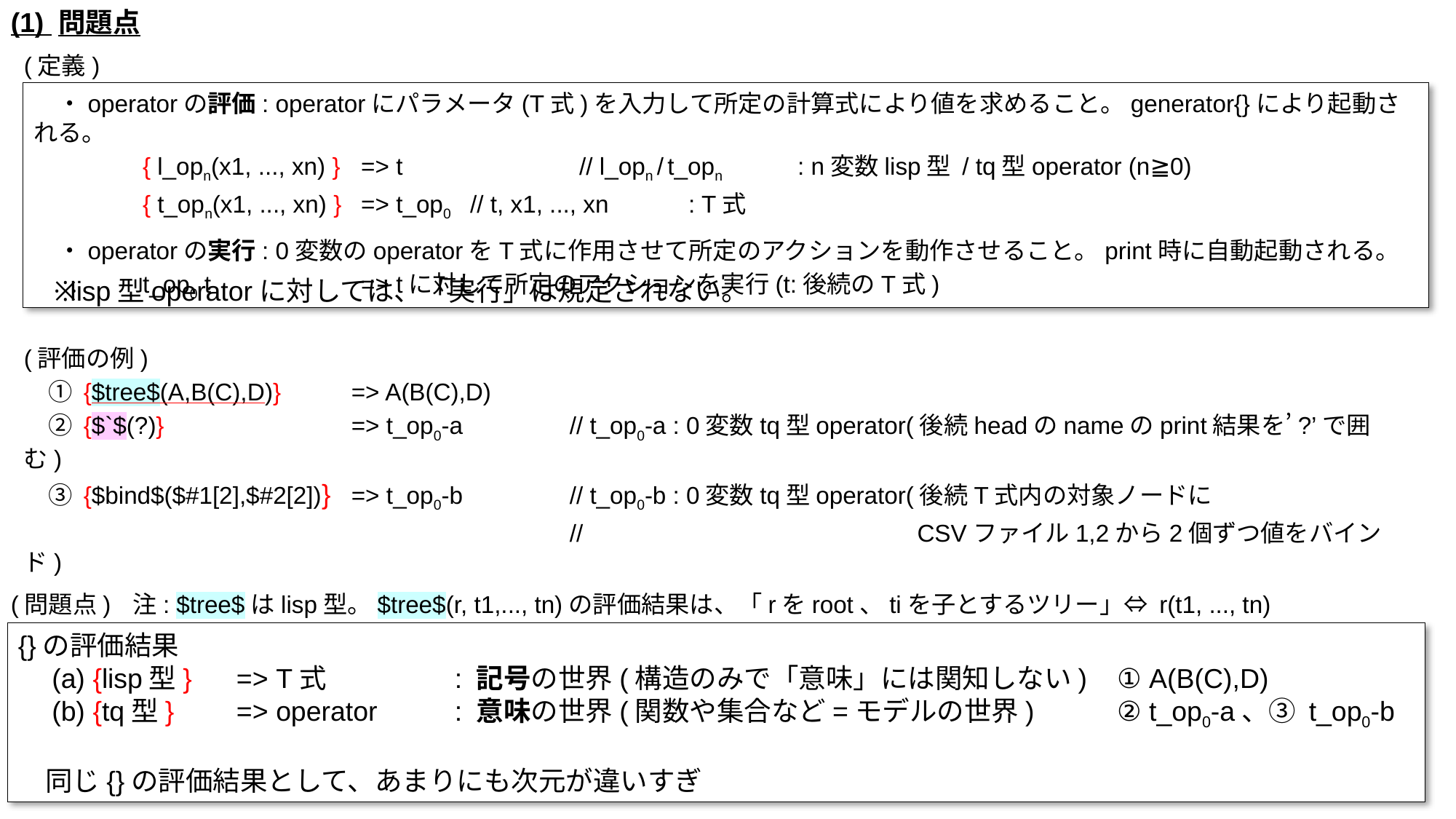

(1) 問題点
(定義)
　・operatorの評価: operatorにパラメータ(T式)を入力して所定の計算式により値を求めること。generator{}により起動される。
	{ l_opn(x1, ..., xn) }	=> t		// l_opn / t_opn	: n変数lisp型 / tq型operator (n≧0)
	{ t_opn(x1, ..., xn) }	=> t_op0	// t, x1, ..., xn	: T式
　・operatorの実行: 0変数のoperatorをT式に作用させて所定のアクションを動作させること。print時に自動起動される。
	t_op0 t		=> tに対して所定のアクションを実行(t:後続のT式)
※lisp型operatorに対しては、「実行」は規定されない。
(評価の例)
　① {$tree$(A,B(C),D)}	=> A(B(C),D)
　② {$`$(?)}		=> t_op0-a	// t_op0-a : 0変数tq型operator(後続headのnameのprint結果を’?’で囲む)
　③ {$bind$($#1[2],$#2[2])}	=> t_op0-b	// t_op0-b : 0変数tq型operator(後続T式内の対象ノードに
					//			   CSVファイル1,2から2個ずつ値をバインド)
	注: $tree$はlisp型。$tree$(r, t1,..., tn)の評価結果は、「rをroot、tiを子とするツリー」⇔ r(t1, ..., tn)
(問題点)
{}の評価結果
　(a) {lisp型}	=> T式		: 記号の世界(構造のみで「意味」には関知しない)	 ① A(B(C),D)
　(b) {tq型}	=> operator	: 意味の世界(関数や集合など=モデルの世界)	 ② t_op0-a、③ t_op0-b

　同じ{}の評価結果として、あまりにも次元が違いすぎ
動作がきちんと定義されているのであれば、重要な問題とは言えない。(天野氏)